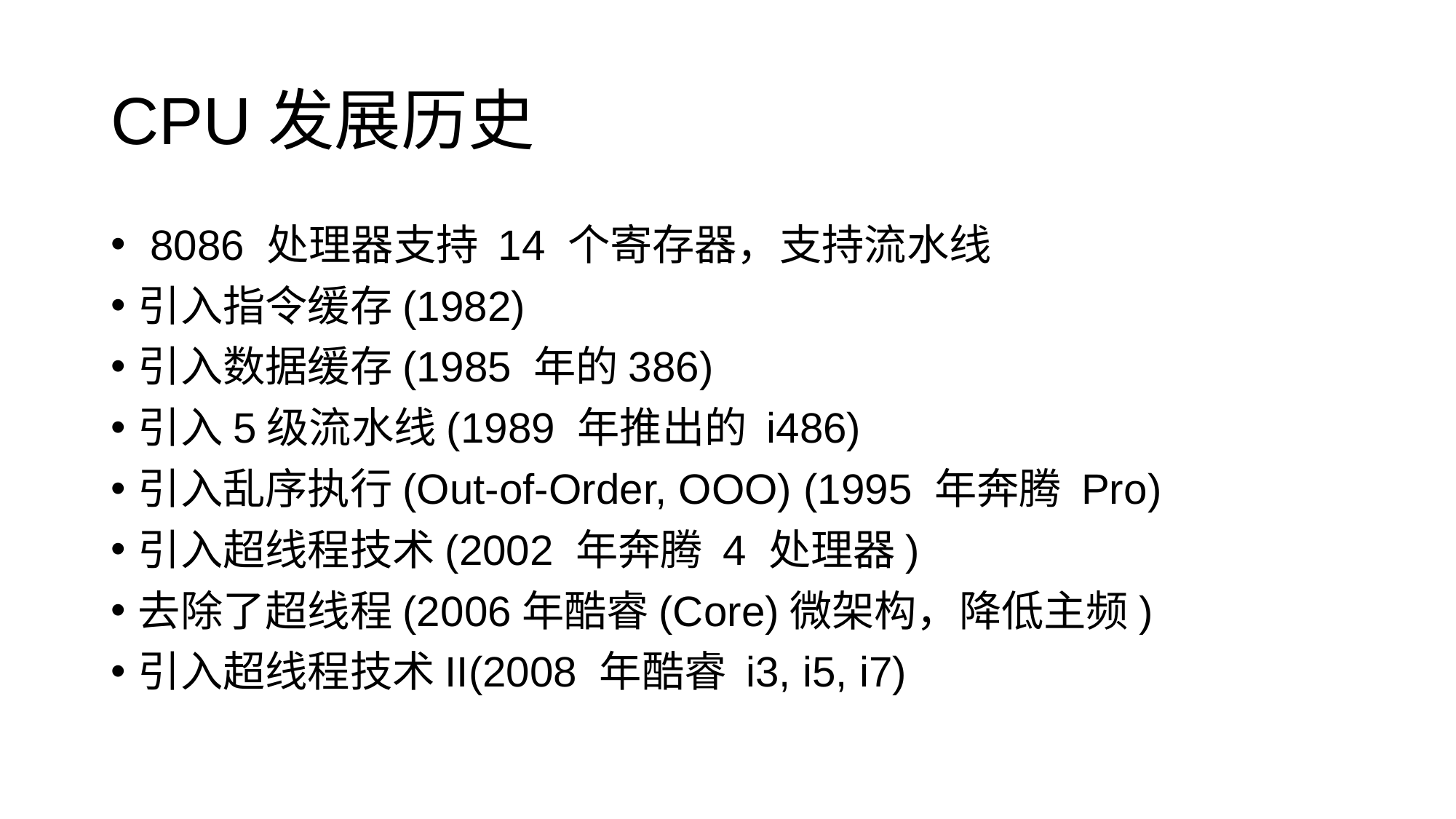

# CPU发展历史
 8086 处理器支持 14 个寄存器，支持流水线
引入指令缓存(1982)
引入数据缓存(1985 年的386)
引入5级流水线(1989 年推出的 i486)
引入乱序执行(Out-of-Order, OOO) (1995 年奔腾 Pro)
引入超线程技术(2002 年奔腾 4 处理器)
去除了超线程(2006年酷睿(Core)微架构，降低主频)
引入超线程技术II(2008 年酷睿 i3, i5, i7)